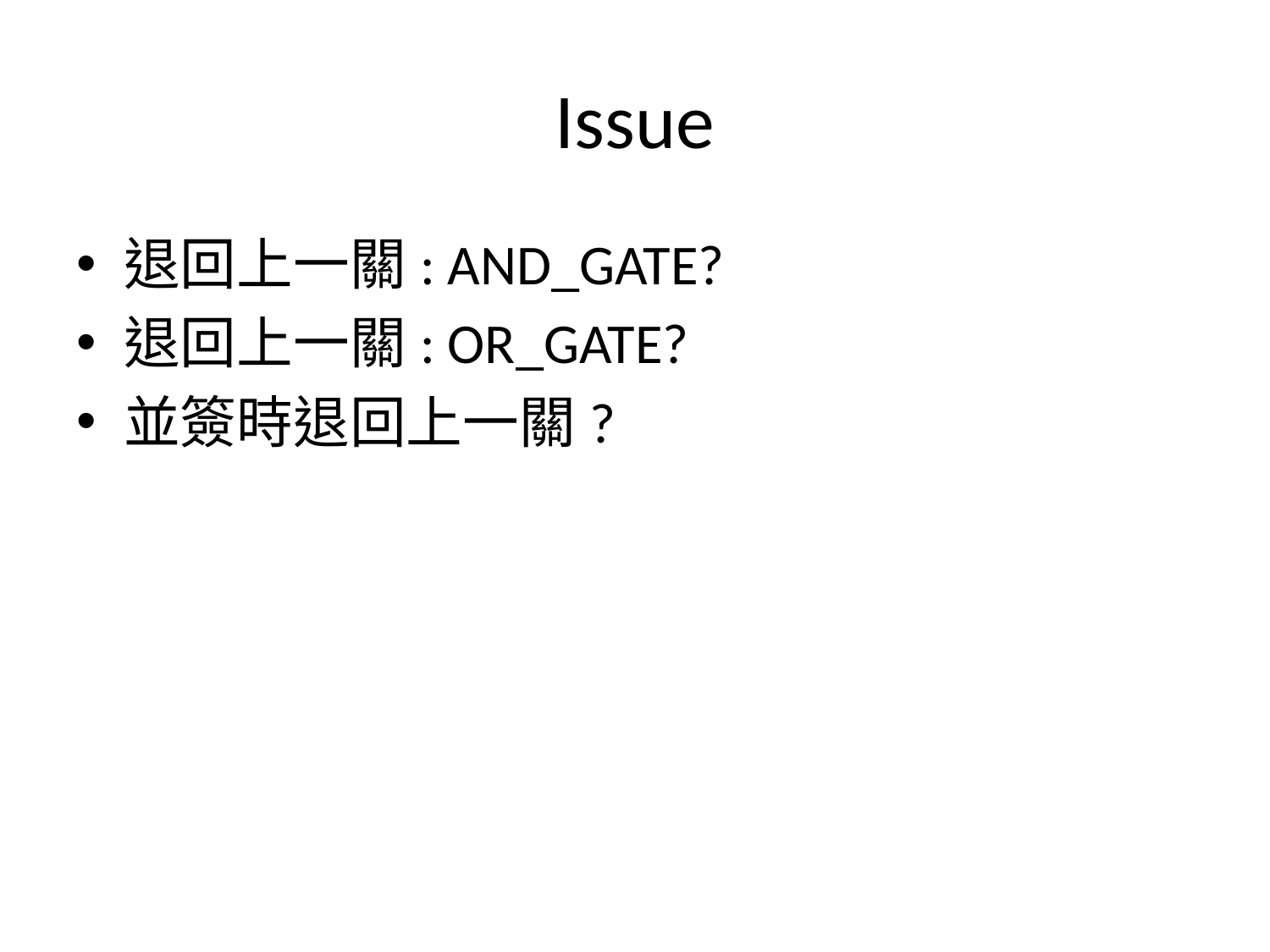

# Issue
退回上一關: AND_GATE?
退回上一關: OR_GATE?
並簽時退回上一關?